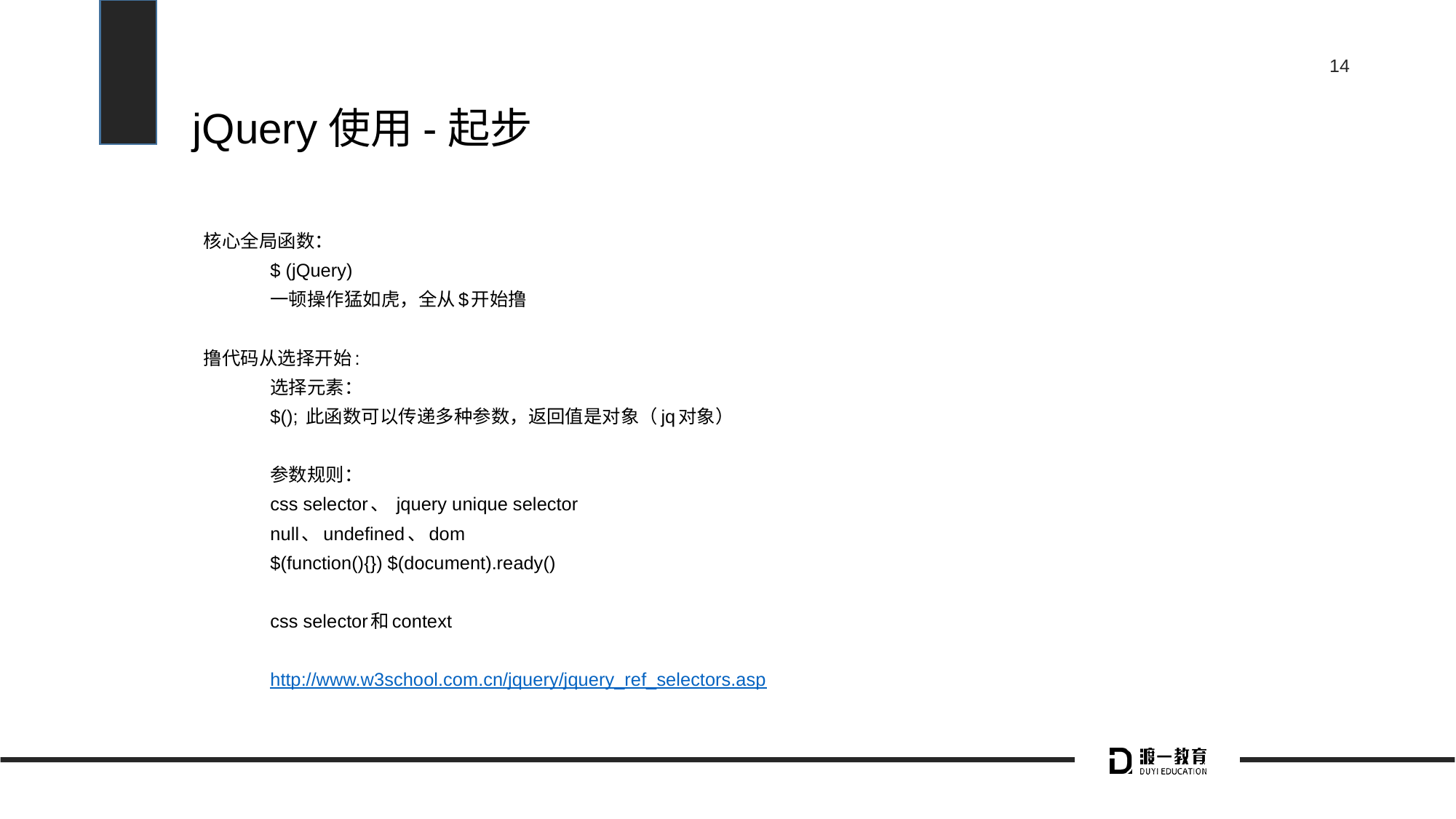

# jQuery使用-起步
核心全局函数：
	$ (jQuery)
	一顿操作猛如虎，全从$开始撸

撸代码从选择开始:
	选择元素：
		$(); 此函数可以传递多种参数，返回值是对象（jq对象）

	参数规则：
		css selector、 jquery unique selector
		null、undefined、dom
		$(function(){}) $(document).ready()

		css selector和context

		http://www.w3school.com.cn/jquery/jquery_ref_selectors.asp